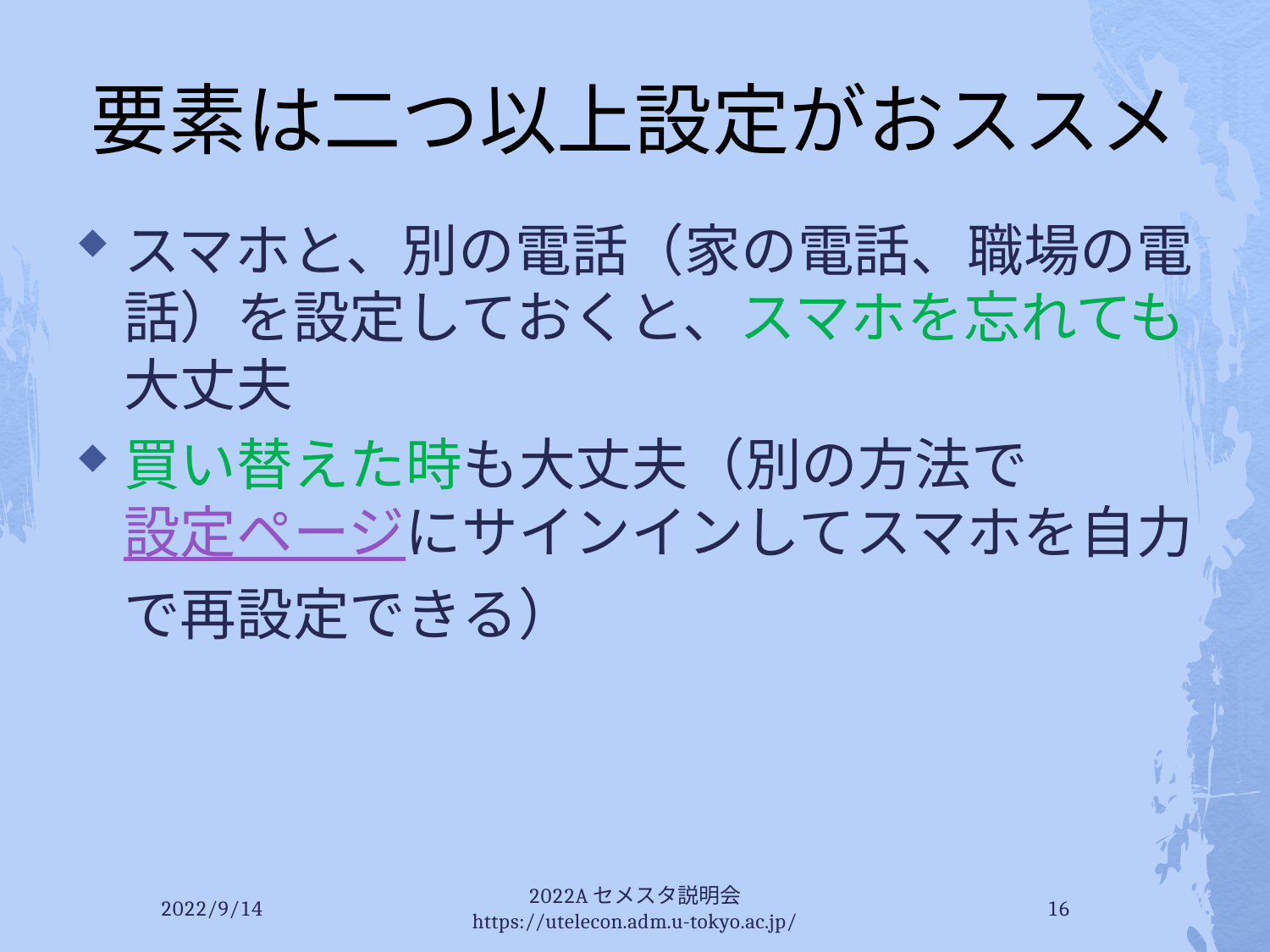

# 要素は二つ以上設定がおススメ
スマホと、別の電話（家の電話、職場の電話）を設定しておくと、スマホを忘れても大丈夫
買い替えた時も大丈夫（別の方法で設定ページにサインインしてスマホを自力で再設定できる）
2022/9/14
2022Aセメスタ説明会 https://utelecon.adm.u-tokyo.ac.jp/
16